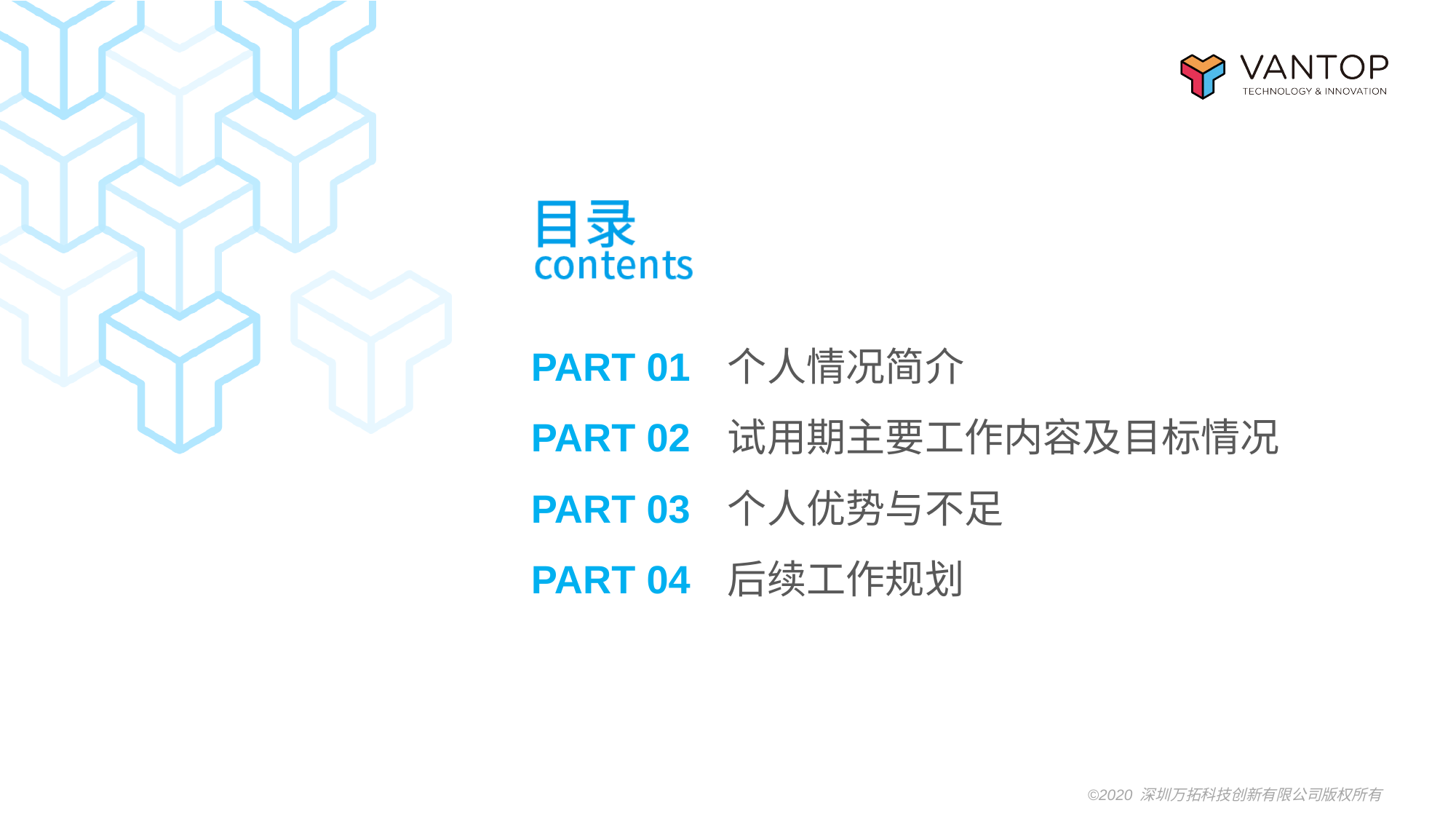

PART 01
PART 02
PART 03
PART 04
个人情况简介
试用期主要工作内容及目标情况
个人优势与不足
后续工作规划